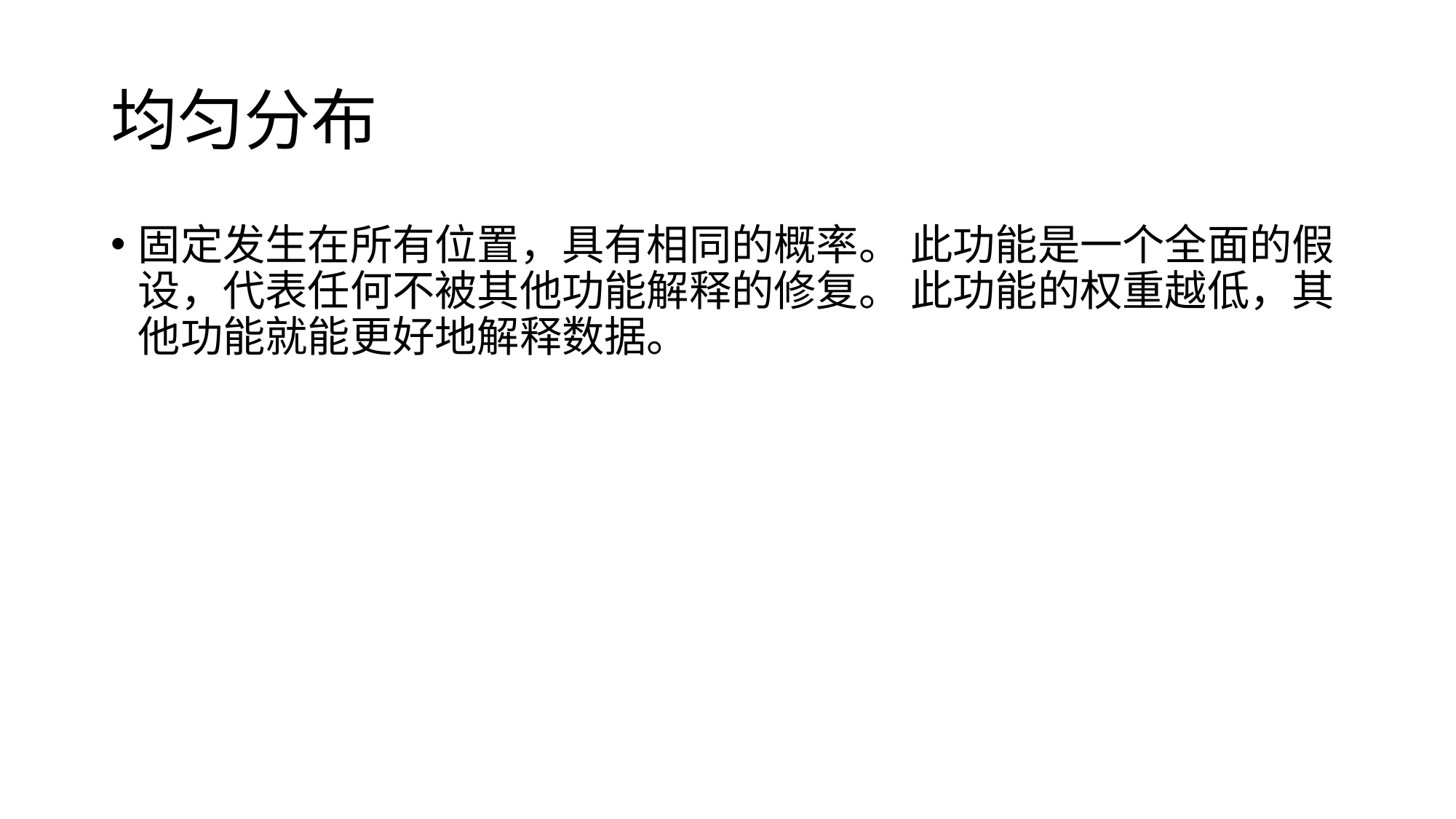

# 均匀分布
固定发生在所有位置，具有相同的概率。 此功能是一个全面的假设，代表任何不被其他功能解释的修复。 此功能的权重越低，其他功能就能更好地解释数据。